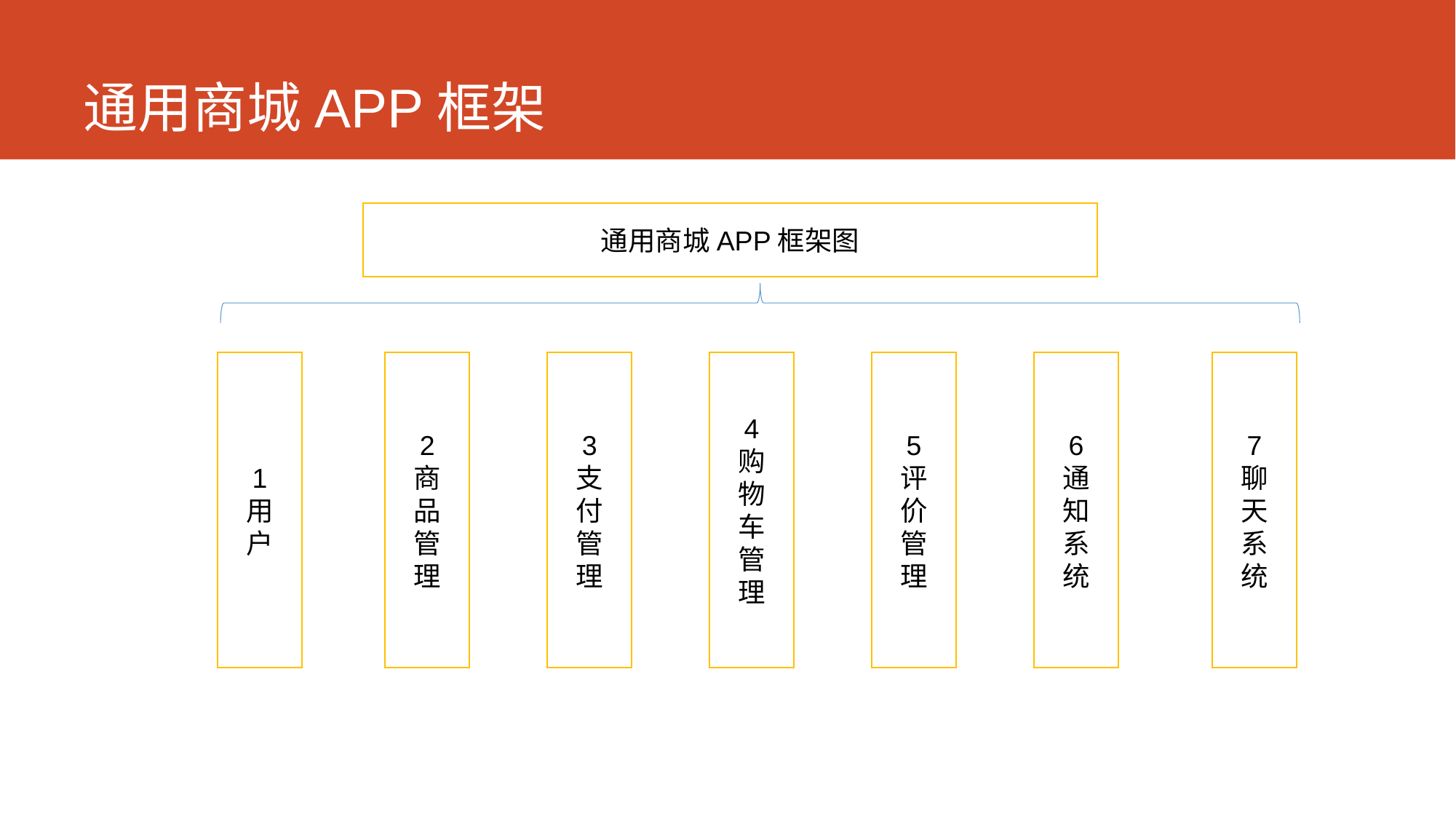

# 通用商城APP框架

通用商城APP框架图
1
用
户
2
商
品
管
理
3
支
付
管
理
4
购
物
车
管
理
5
评
价
管
理
6
通
知
系
统
7
聊
天
系
统